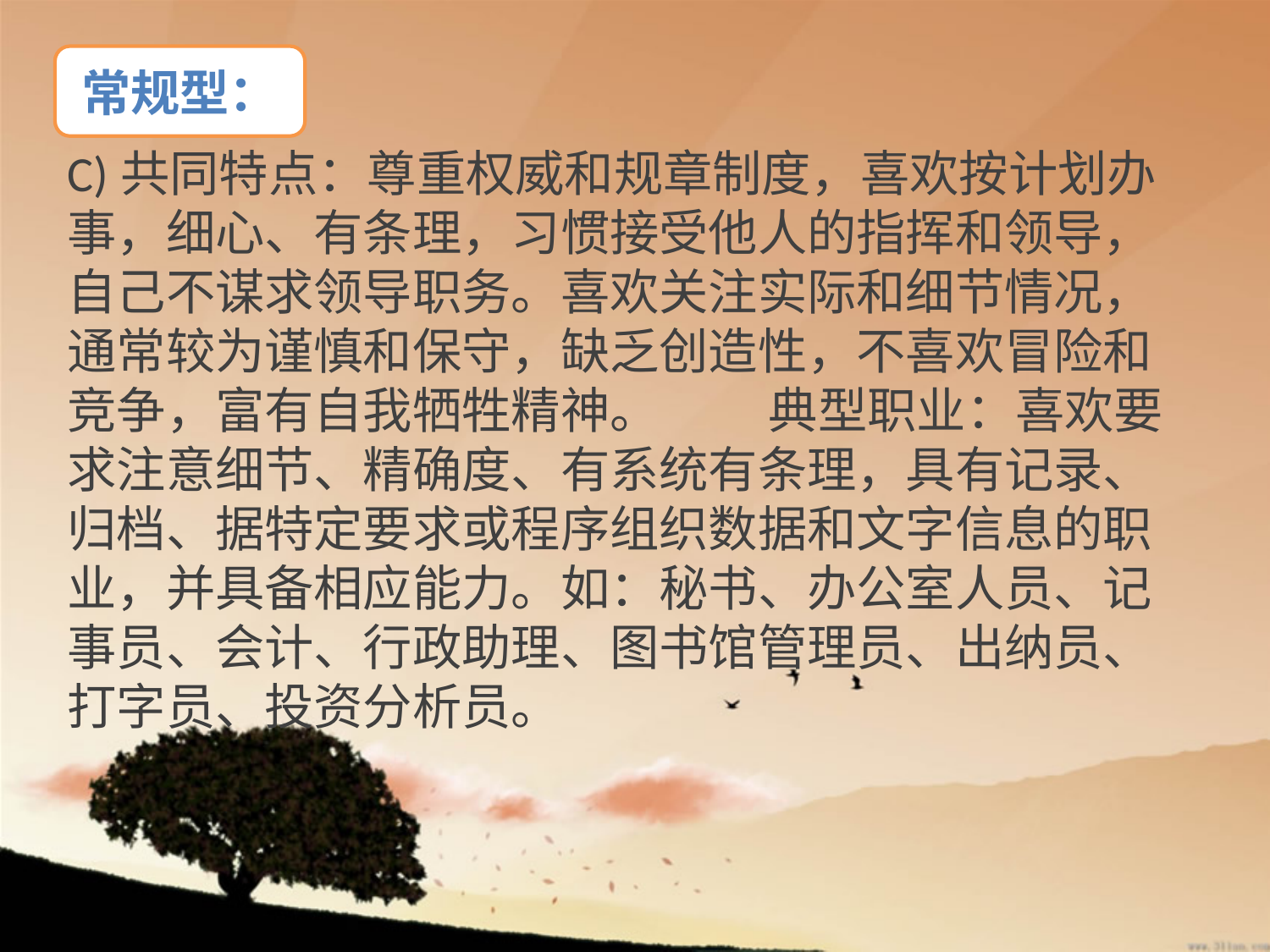

常规型：
C)共同特点：尊重权威和规章制度，喜欢按计划办事，细心、有条理，习惯接受他人的指挥和领导，自己不谋求领导职务。喜欢关注实际和细节情况，通常较为谨慎和保守，缺乏创造性，不喜欢冒险和竞争，富有自我牺牲精神。 　　典型职业：喜欢要求注意细节、精确度、有系统有条理，具有记录、归档、据特定要求或程序组织数据和文字信息的职业，并具备相应能力。如：秘书、办公室人员、记事员、会计、行政助理、图书馆管理员、出纳员、打字员、投资分析员。